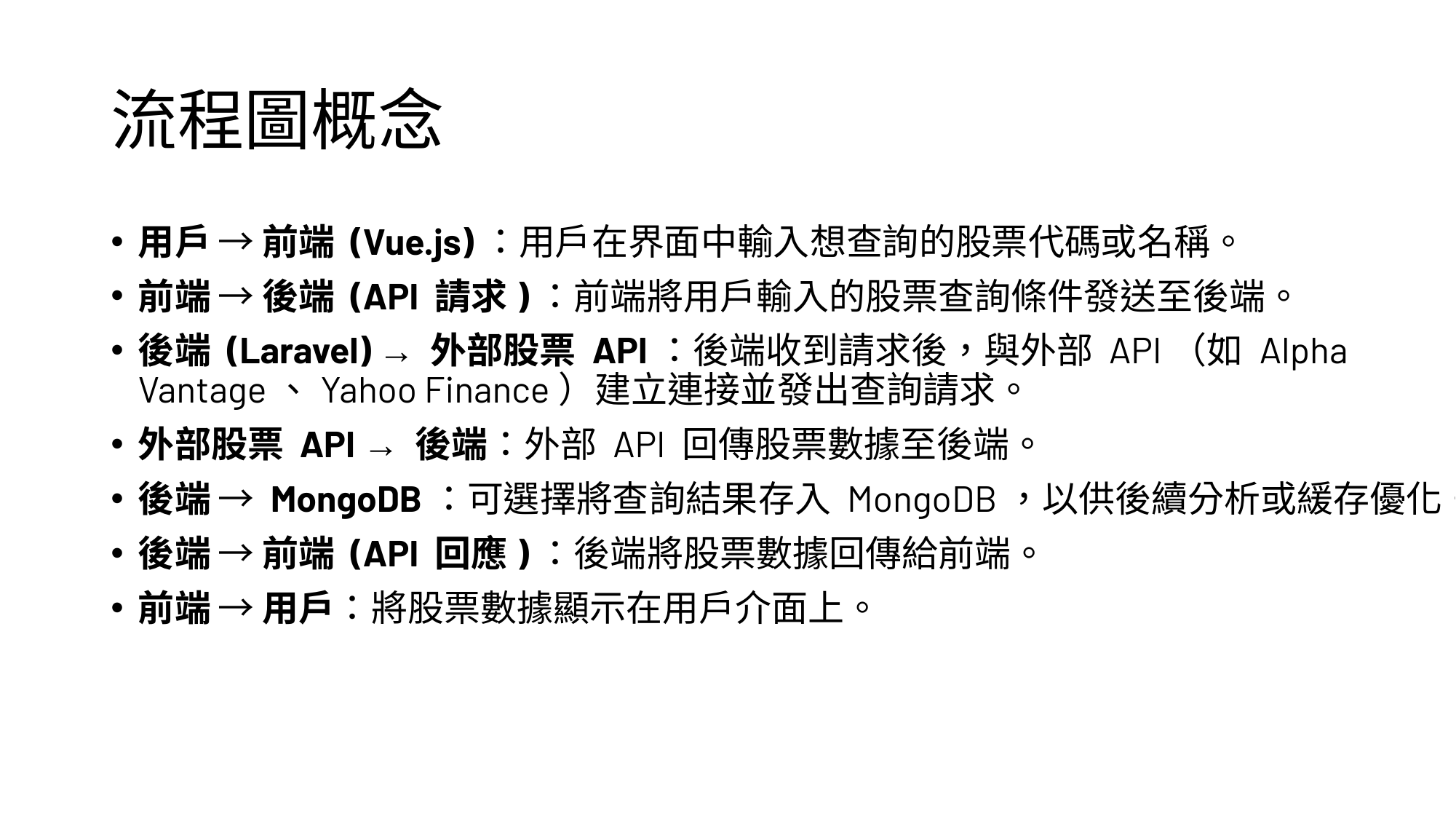

# 流程圖概念
用戶 → 前端 (Vue.js)：用戶在界面中輸入想查詢的股票代碼或名稱。
前端 → 後端 (API 請求)：前端將用戶輸入的股票查詢條件發送至後端。
後端 (Laravel) → 外部股票 API：後端收到請求後，與外部 API（如 Alpha Vantage、Yahoo Finance）建立連接並發出查詢請求。
外部股票 API → 後端：外部 API 回傳股票數據至後端。
後端 → MongoDB：可選擇將查詢結果存入 MongoDB，以供後續分析或緩存優化。
後端 → 前端 (API 回應)：後端將股票數據回傳給前端。
前端 → 用戶：將股票數據顯示在用戶介面上。